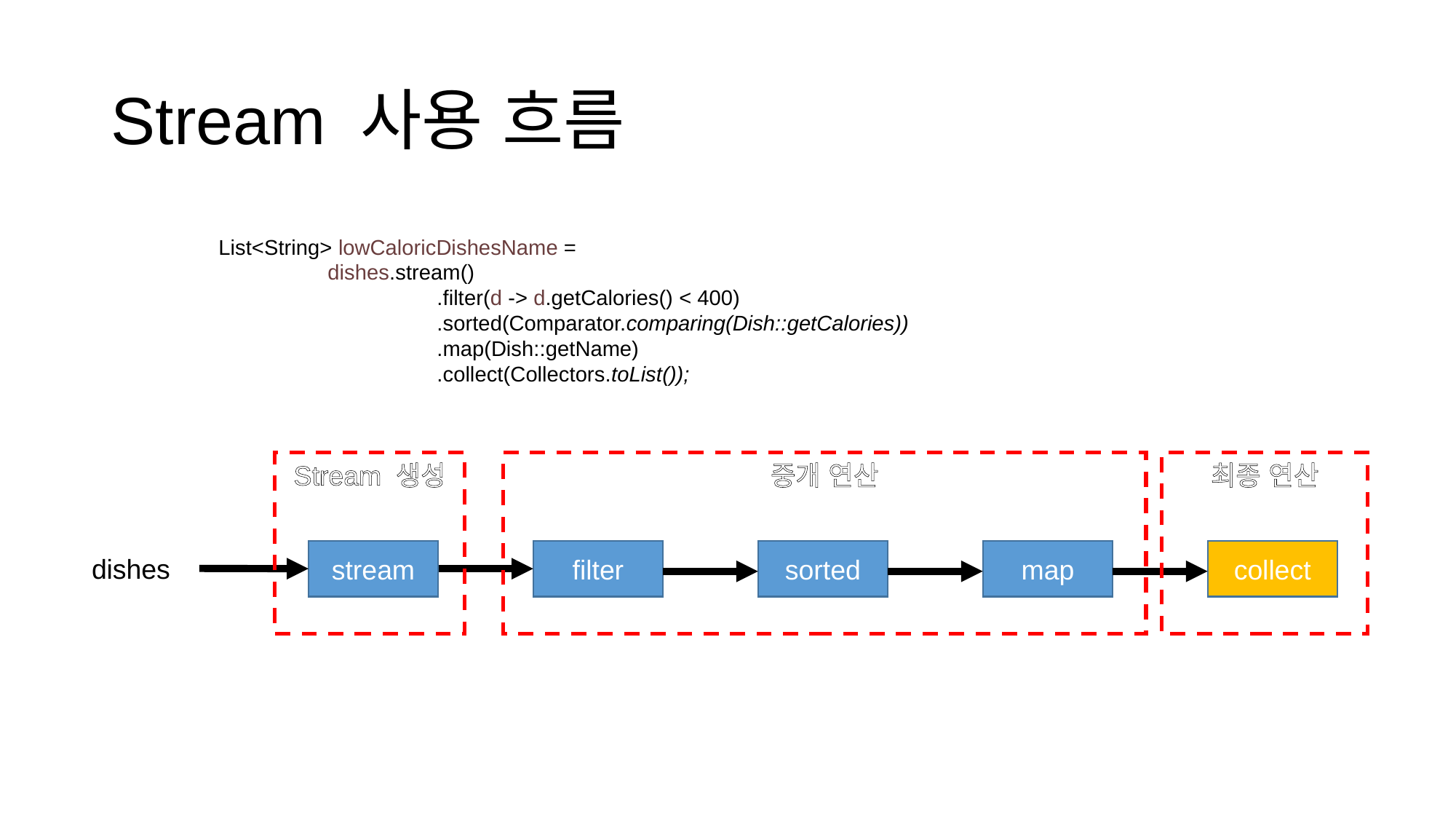

# Stream 사용 흐름
List<String> lowCaloricDishesName =
	dishes.stream()
		.filter(d -> d.getCalories() < 400)
		.sorted(Comparator.comparing(Dish::getCalories))
		.map(Dish::getName)
		.collect(Collectors.toList());
최종 연산
중개 연산
Stream 생성
stream
filter
sorted
map
collect
dishes